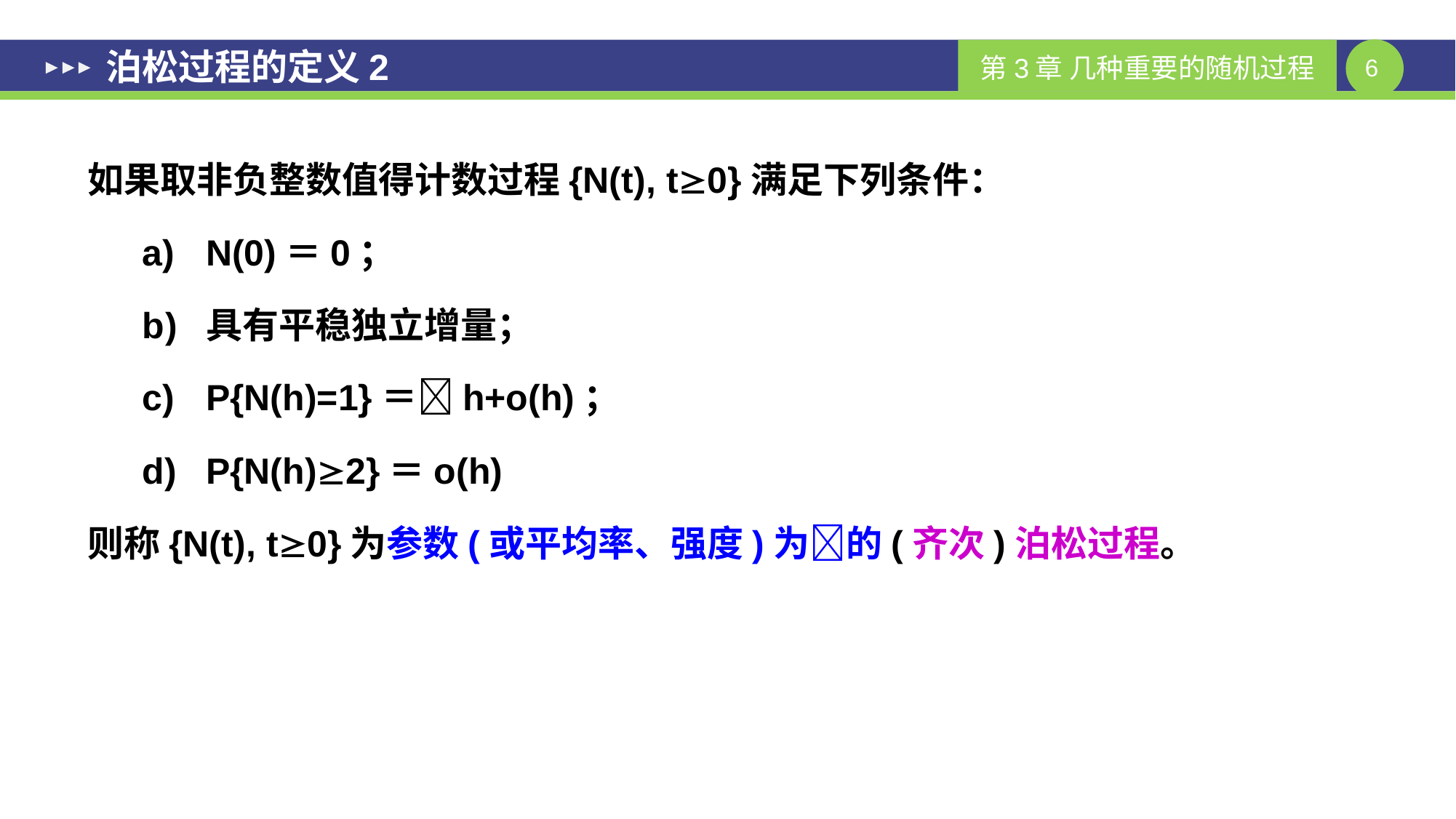

# 泊松过程的定义2
如果取非负整数值得计数过程{N(t), t≥0}满足下列条件：
N(0)＝0；
具有平稳独立增量；
P{N(h)=1}＝λh+o(h)；
P{N(h)≥2}＝o(h)
则称{N(t), t≥0}为参数(或平均率、强度)为λ的(齐次)泊松过程。